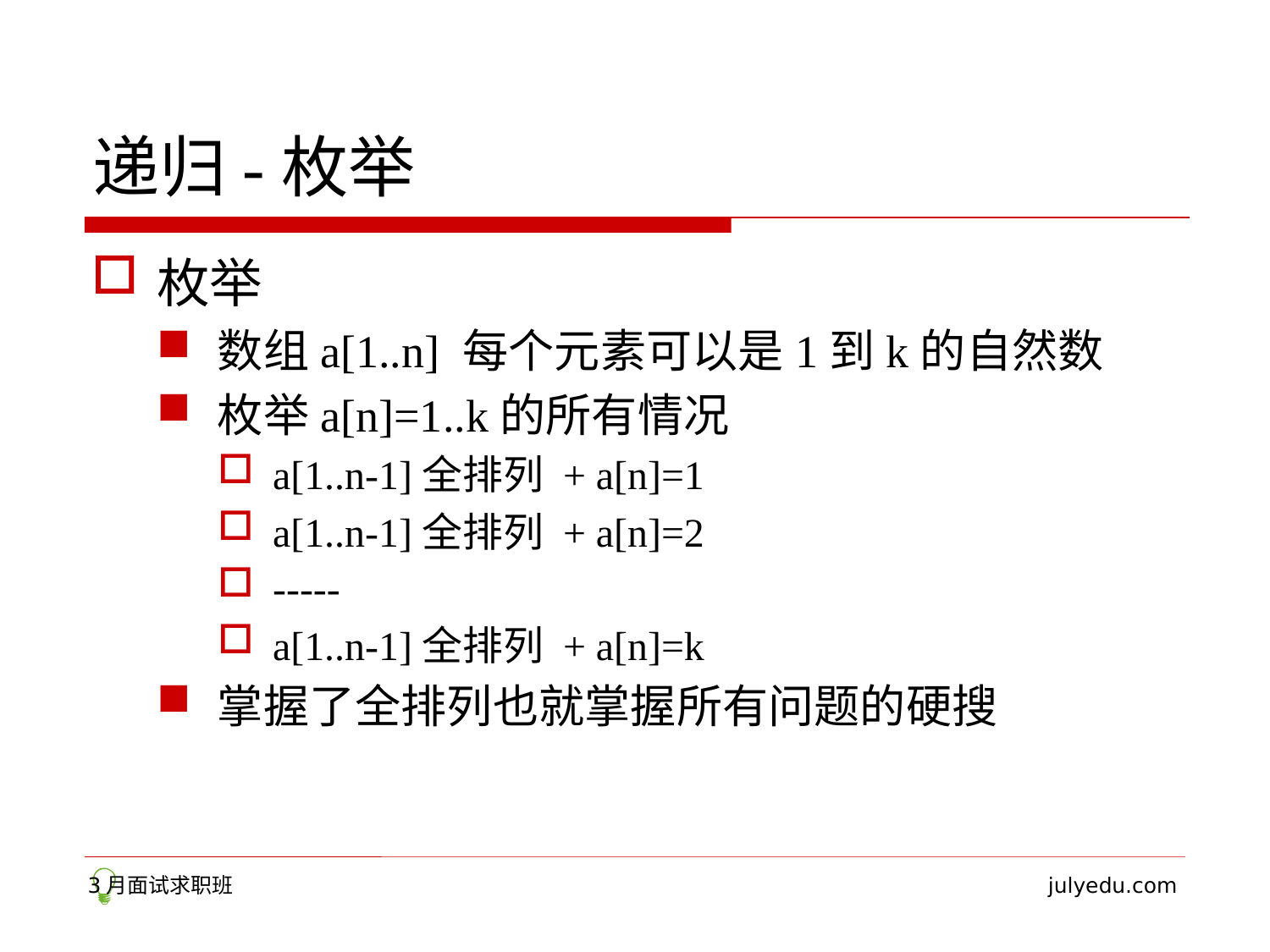

# 递归-枚举
枚举
数组a[1..n] 每个元素可以是1到k的自然数
枚举a[n]=1..k的所有情况
a[1..n-1]全排列 + a[n]=1
a[1..n-1]全排列 + a[n]=2
-----
a[1..n-1]全排列 + a[n]=k
掌握了全排列也就掌握所有问题的硬搜
3月面试求职班
julyedu.com